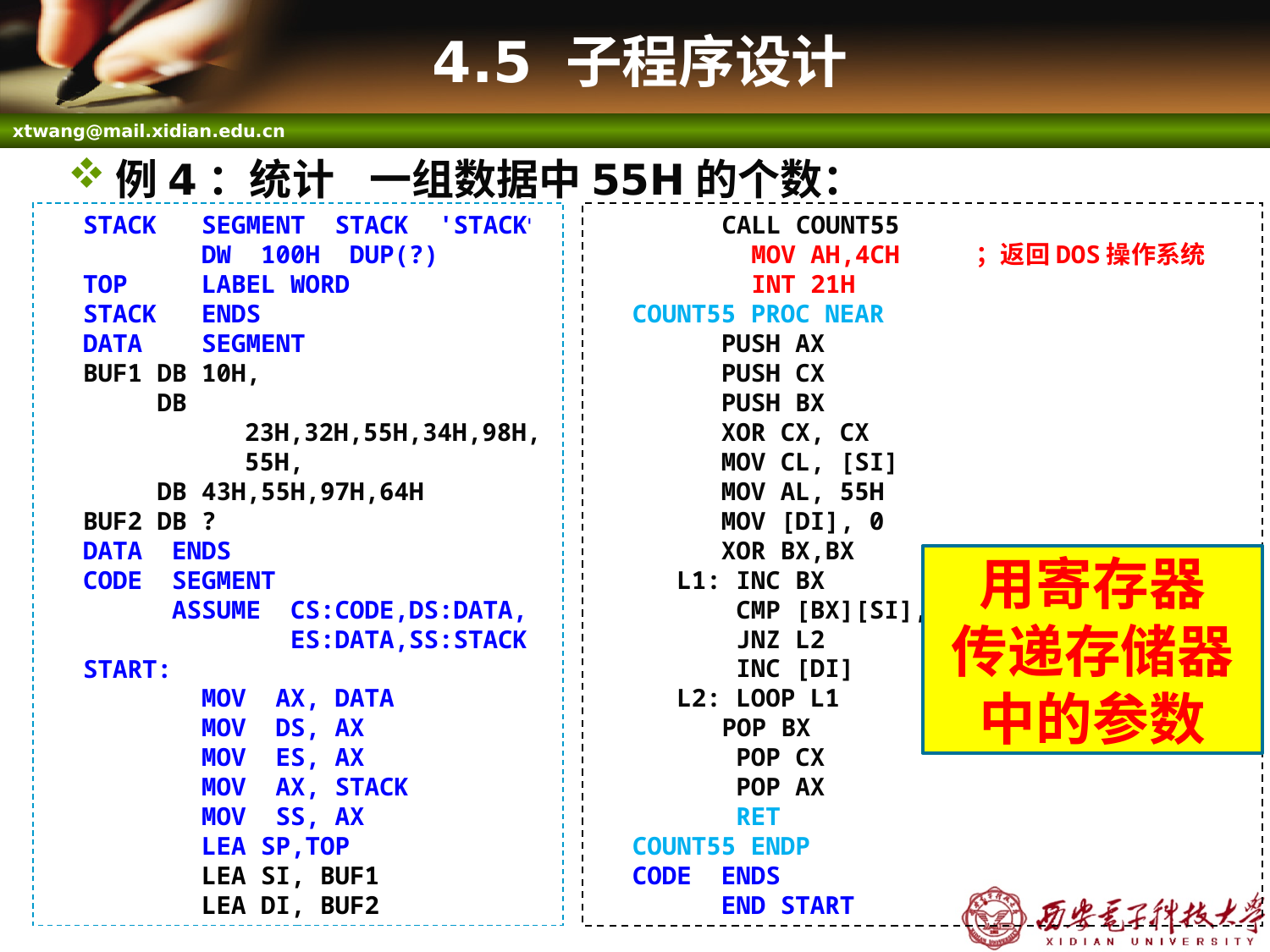

# 4.5 子程序设计
例4：统计	一组数据中55H的个数：

	CALL COUNT55
	  MOV AH,4CH	；返回DOS操作系统
	  INT 21H
COUNT55 PROC NEAR
      PUSH AX
      PUSH CX
      PUSH BX
      XOR CX, CX
      MOV CL, [SI]
      MOV AL, 55H
      MOV [DI], 0
      XOR BX,BX
   L1: INC BX
       CMP [BX][SI],AL
       JNZ L2
       INC [DI]
   L2: LOOP L1
	POP BX
       POP CX
       POP AX
       RET
COUNT55 ENDP
CODE  ENDS
      END START
STACK   SEGMENT  STACK  'STACK'
        DW  100H  DUP(?)
TOP     LABEL WORD
STACK   ENDS
DATA    SEGMENT
BUF1 DB 10H,
     DB 23H,32H,55H,34H,98H,55H,
     DB 43H,55H,97H,64H
BUF2 DB ?
DATA  ENDS
CODE  SEGMENT
      ASSUME  CS:CODE,DS:DATA,
              ES:DATA,SS:STACK
START:
        MOV  AX, DATA
        MOV  DS, AX
        MOV  ES, AX
        MOV  AX, STACK
        MOV  SS, AX
        LEA SP,TOP
        LEA SI, BUF1
        LEA DI, BUF2
用寄存器
传递存储器中的参数